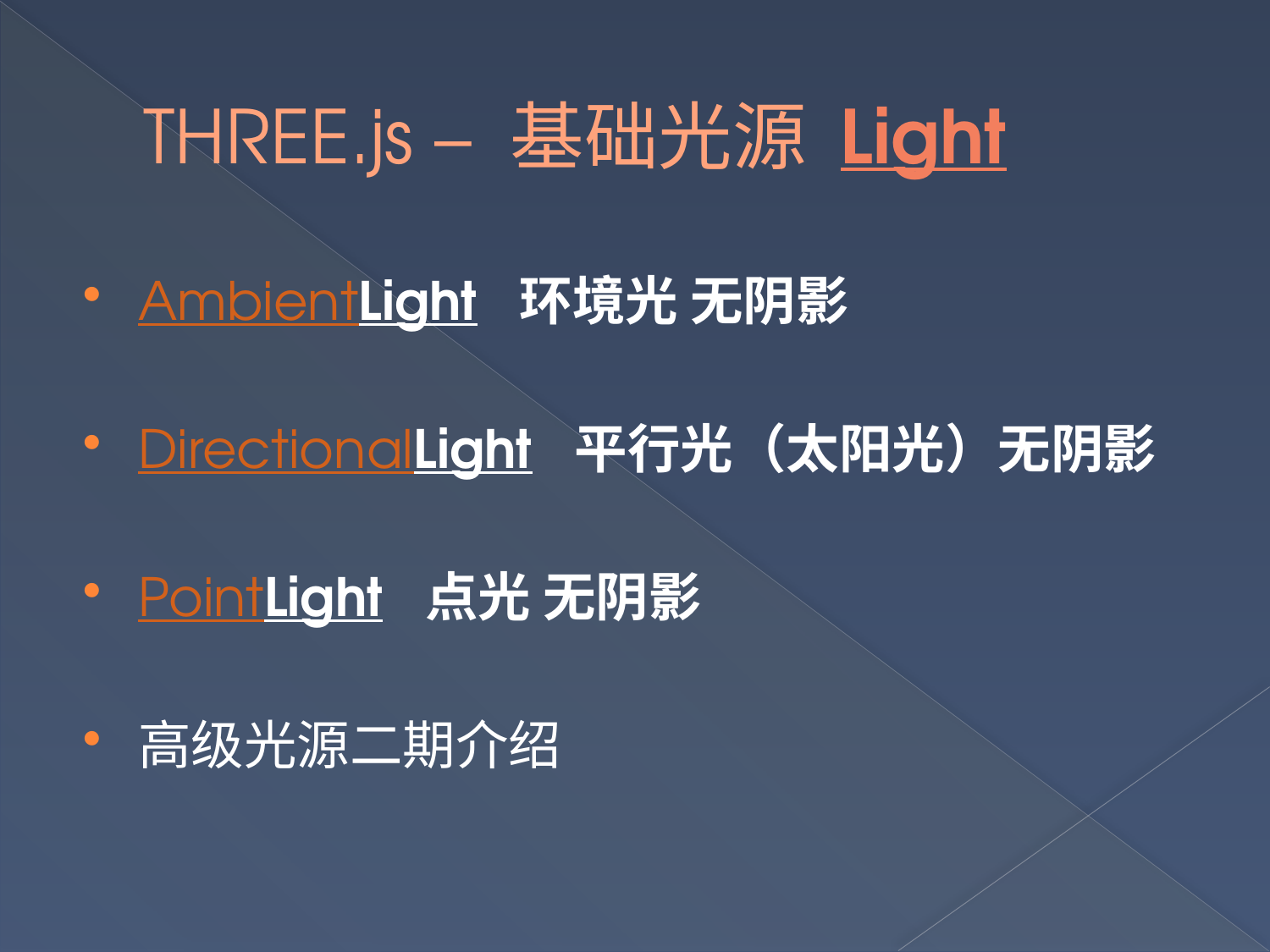

# THREE.js – 基础光源 Light
AmbientLight  环境光 无阴影

DirectionalLight  平行光（太阳光）无阴影

PointLight  点光 无阴影

高级光源二期介绍